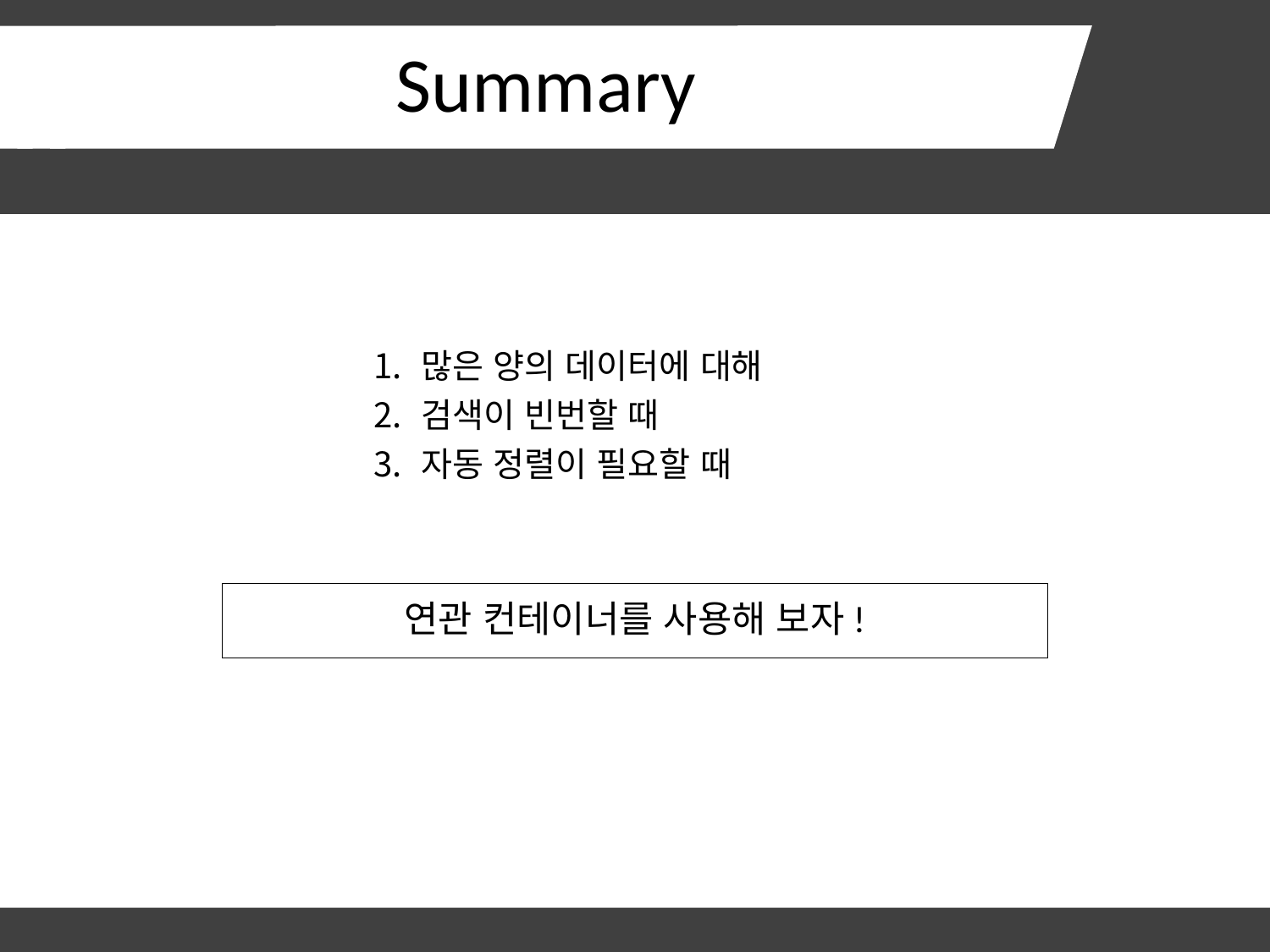

# Summary

많은 양의 데이터에 대해
검색이 빈번할 때
자동 정렬이 필요할 때

연관 컨테이너를 사용해 보자!